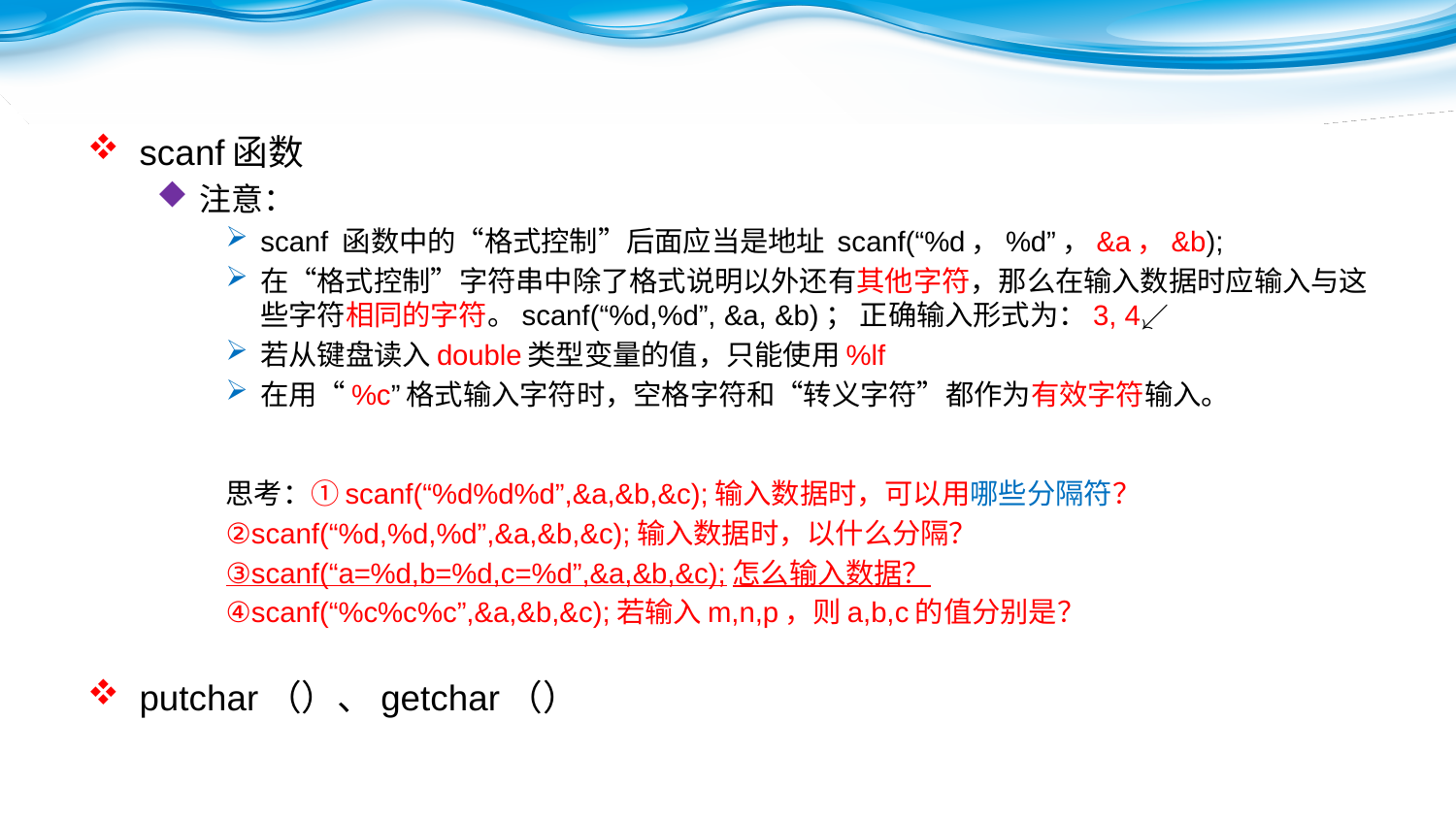

scanf函数
注意：
scanf 函数中的“格式控制”后面应当是地址 scanf(“%d，%d”，&a，&b);
在“格式控制”字符串中除了格式说明以外还有其他字符，那么在输入数据时应输入与这些字符相同的字符。scanf(“%d,%d”, &a, &b)； 正确输入形式为：3, 4↙
若从键盘读入double类型变量的值，只能使用%lf
在用“%c”格式输入字符时，空格字符和“转义字符”都作为有效字符输入。

思考：①scanf(“%d%d%d”,&a,&b,&c);输入数据时，可以用哪些分隔符？
②scanf(“%d,%d,%d”,&a,&b,&c);输入数据时，以什么分隔？
③scanf(“a=%d,b=%d,c=%d”,&a,&b,&c);怎么输入数据？
④scanf(“%c%c%c”,&a,&b,&c);若输入m,n,p，则a,b,c的值分别是？

putchar（）、getchar（）